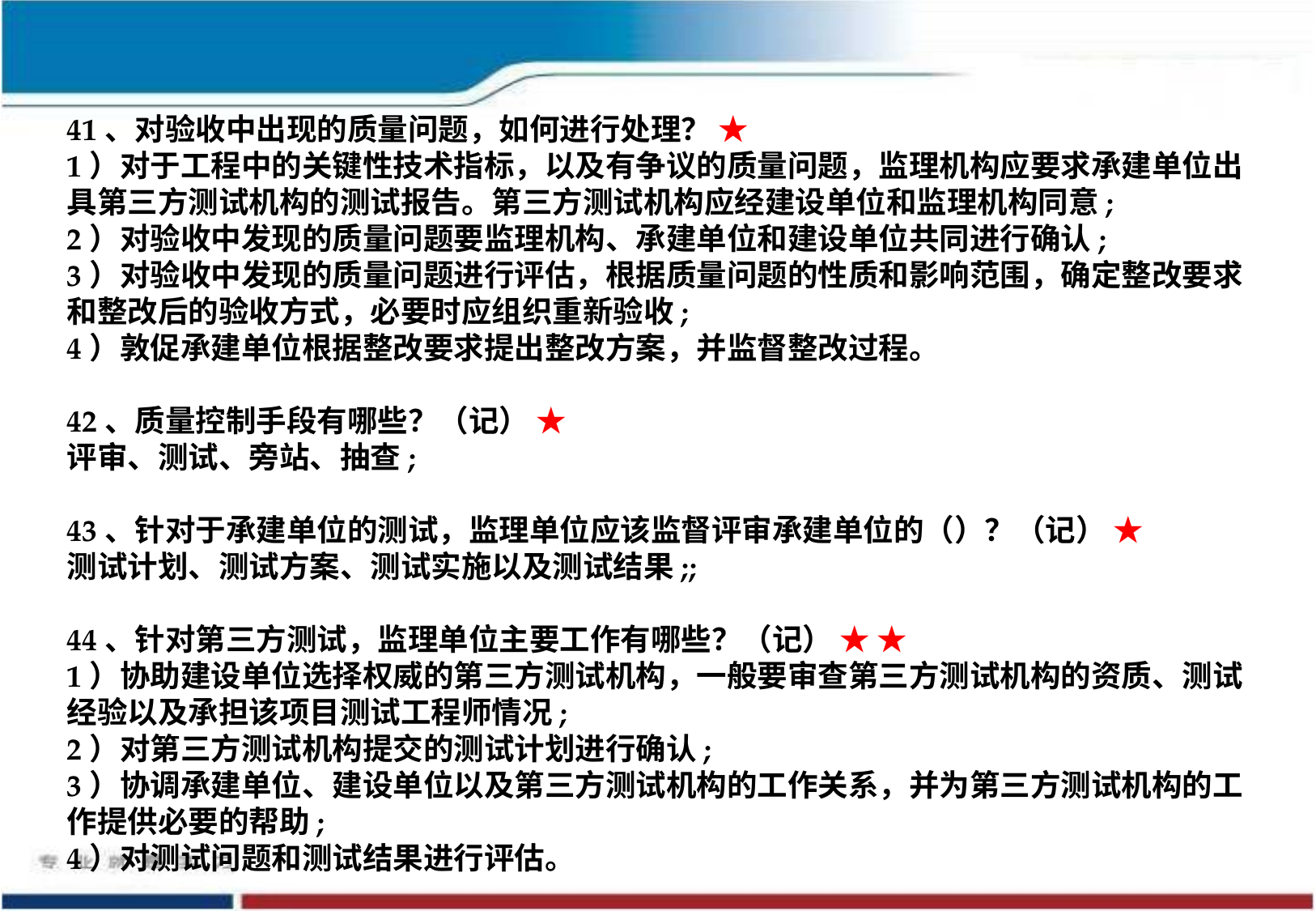

41、对验收中出现的质量问题，如何进行处理？ ★
1）对于工程中的关键性技术指标，以及有争议的质量问题，监理机构应要求承建单位出具第三方测试机构的测试报告。第三方测试机构应经建设单位和监理机构同意;
2）对验收中发现的质量问题要监理机构、承建单位和建设单位共同进行确认;
3）对验收中发现的质量问题进行评估，根据质量问题的性质和影响范围，确定整改要求和整改后的验收方式，必要时应组织重新验收;
4）敦促承建单位根据整改要求提出整改方案，并监督整改过程。

42、质量控制手段有哪些？（记） ★
评审、测试、旁站、抽查;

43、针对于承建单位的测试，监理单位应该监督评审承建单位的（）？（记） ★
测试计划、测试方案、测试实施以及测试结果;;

44、针对第三方测试，监理单位主要工作有哪些？（记） ★ ★
1）协助建设单位选择权威的第三方测试机构，一般要审查第三方测试机构的资质、测试经验以及承担该项目测试工程师情况;
2）对第三方测试机构提交的测试计划进行确认;
3）协调承建单位、建设单位以及第三方测试机构的工作关系，并为第三方测试机构的工作提供必要的帮助;
4）对测试问题和测试结果进行评估。